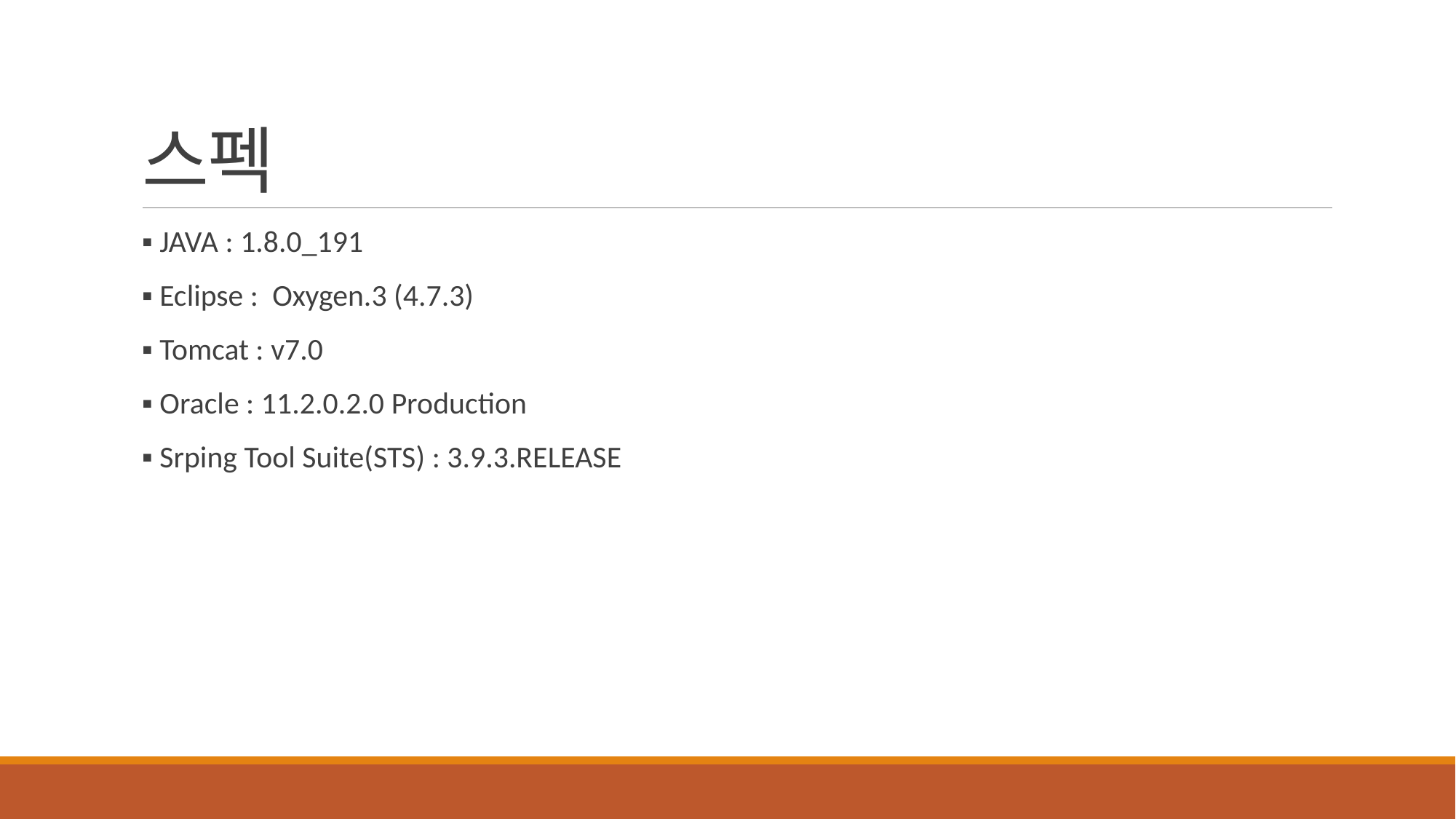

# 스펙
▪ JAVA : 1.8.0_191
▪ Eclipse :  Oxygen.3 (4.7.3)
▪ Tomcat : v7.0
▪ Oracle : 11.2.0.2.0 Production
▪ Srping Tool Suite(STS) : 3.9.3.RELEASE